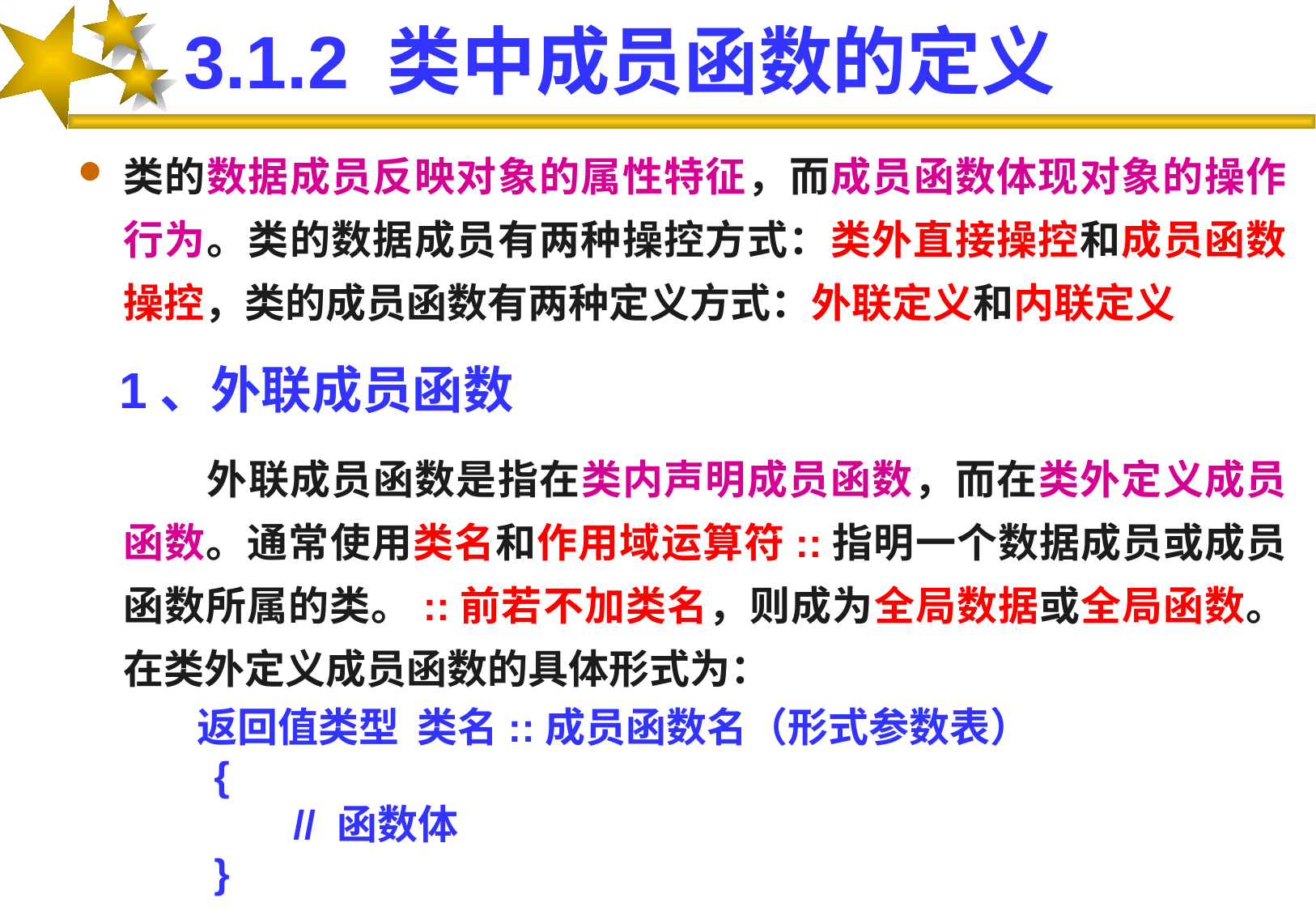

# 3.1.2 类中成员函数的定义
类的数据成员反映对象的属性特征，而成员函数体现对象的操作行为。类的数据成员有两种操控方式：类外直接操控和成员函数操控，类的成员函数有两种定义方式：外联定义和内联定义
   1、外联成员函数
外联成员函数是指在类内声明成员函数，而在类外定义成员函数。通常使用类名和作用域运算符::指明一个数据成员或成员函数所属的类。::前若不加类名，则成为全局数据或全局函数。在类外定义成员函数的具体形式为：
            返回值类型  类名::成员函数名（形式参数表）
            {
                   // 函数体
            }